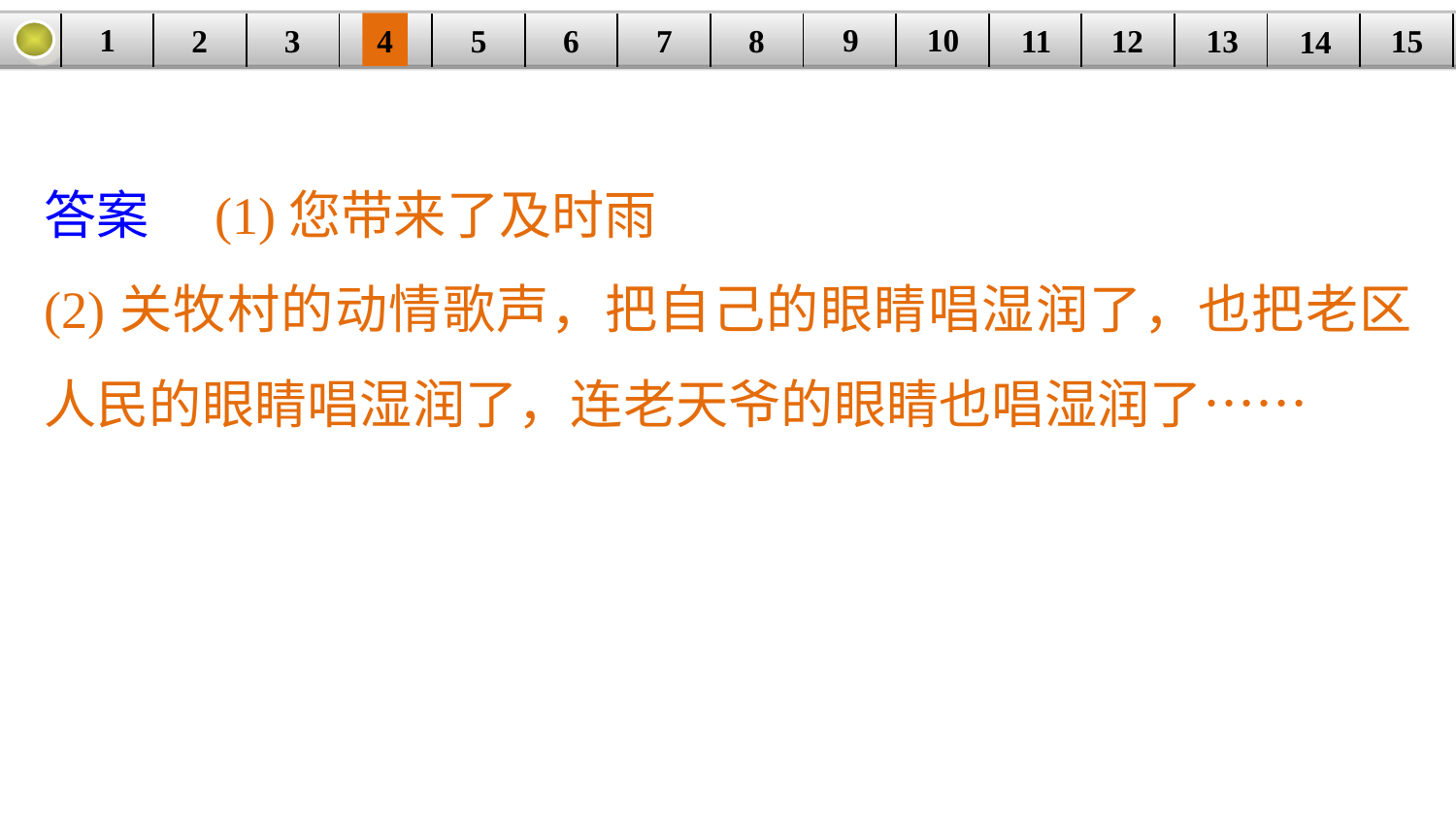

9
10
1
3
4
5
6
8
11
2
12
15
|  |  |  |  |  |  |  |  |  |  |  |  |  |  |  |
| --- | --- | --- | --- | --- | --- | --- | --- | --- | --- | --- | --- | --- | --- | --- |
7
13
14

答案　(1)您带来了及时雨
(2)关牧村的动情歌声，把自己的眼睛唱湿润了，也把老区人民的眼睛唱湿润了，连老天爷的眼睛也唱湿润了……